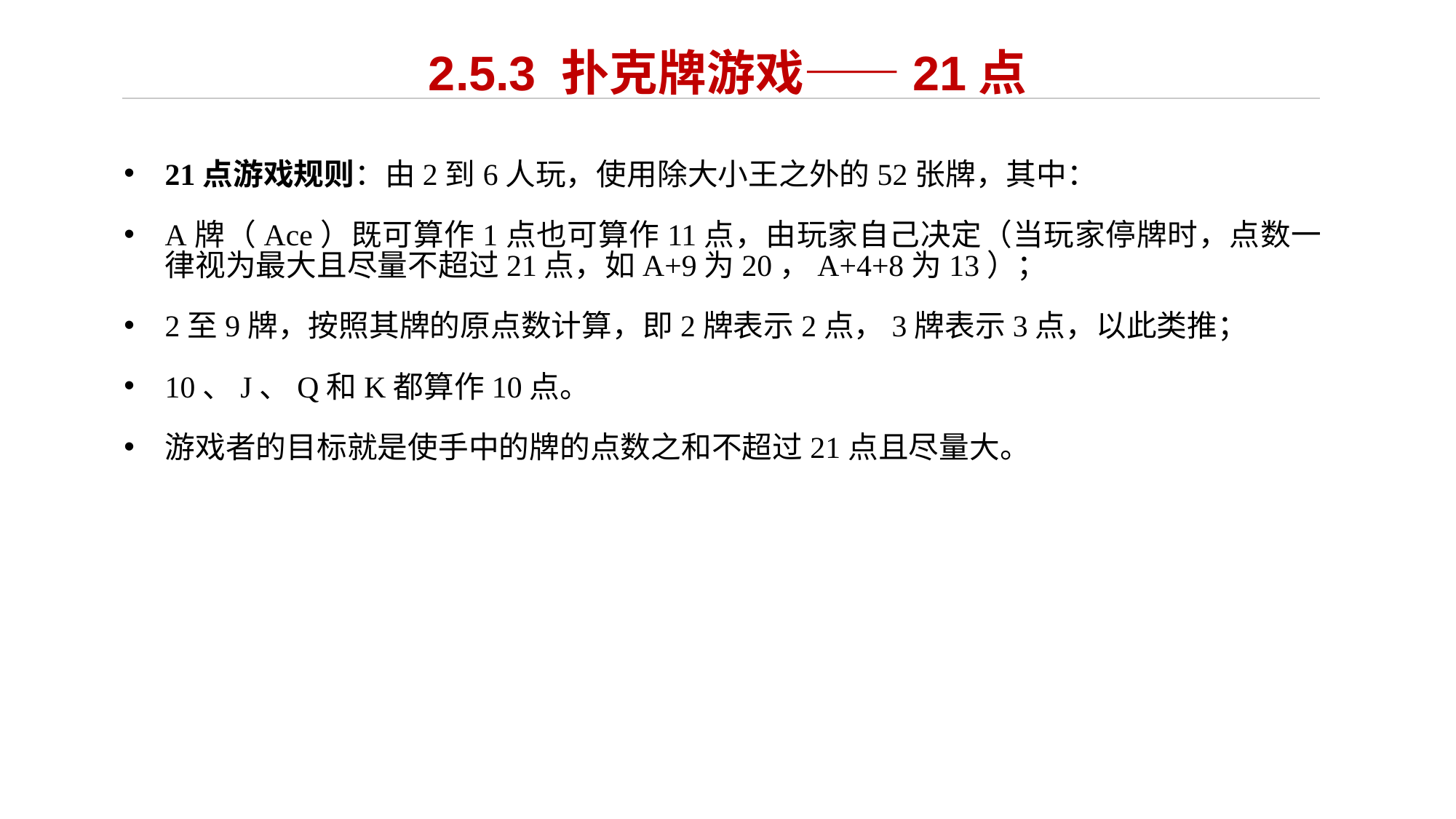

# 2.5.3 扑克牌游戏——21点
21点游戏规则：由2到6人玩，使用除大小王之外的52张牌，其中：

A牌（Ace）既可算作1点也可算作11点，由玩家自己决定（当玩家停牌时，点数一律视为最大且尽量不超过21点，如A+9为20，A+4+8为13）；

2至9牌，按照其牌的原点数计算，即2牌表示2点，3牌表示3点，以此类推；

10、J、Q和K都算作10点。

游戏者的目标就是使手中的牌的点数之和不超过21点且尽量大。